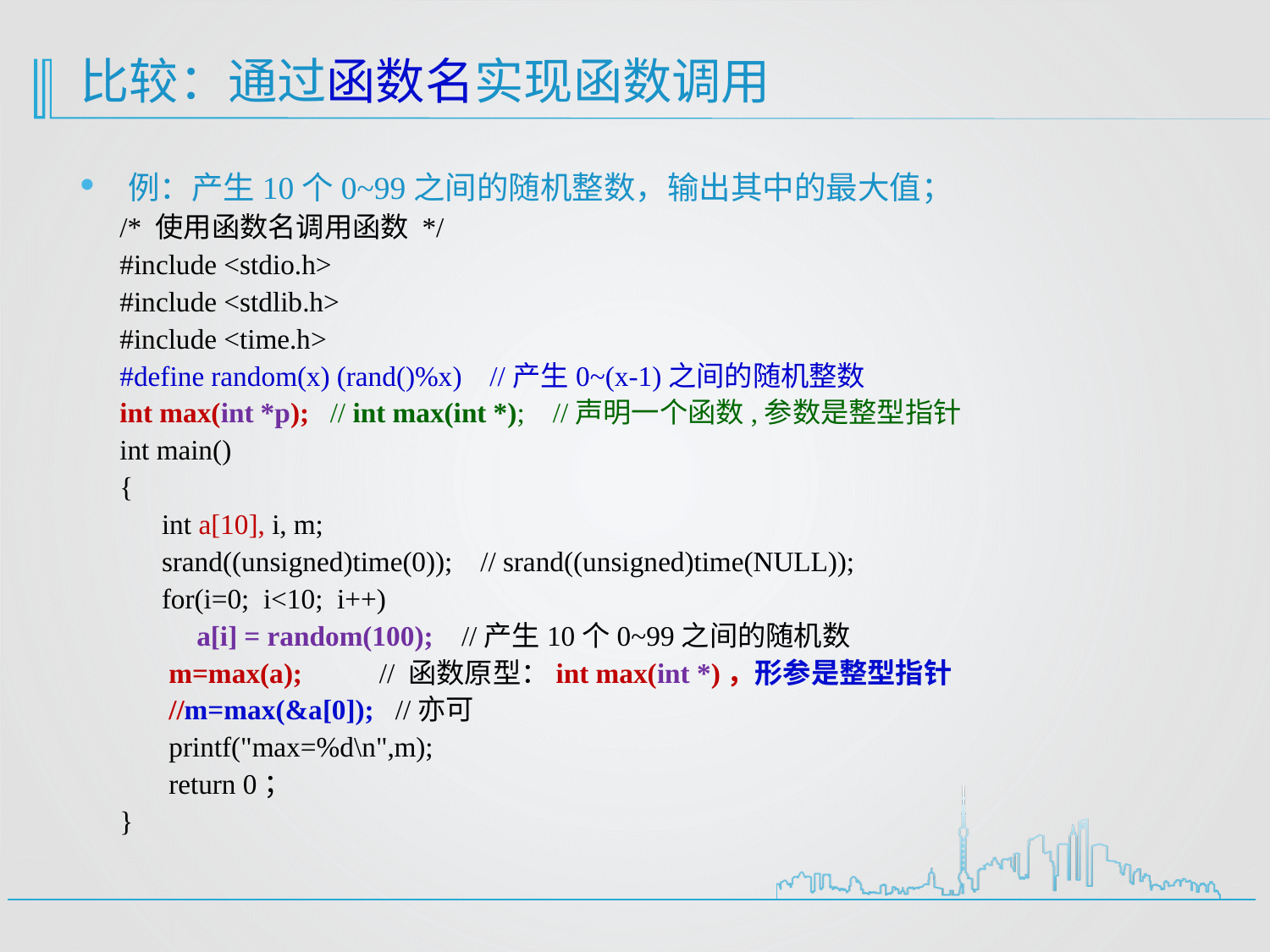

# 比较：通过函数名实现函数调用
例：产生10个0~99之间的随机整数，输出其中的最大值；
/* 使用函数名调用函数 */
#include <stdio.h>
#include <stdlib.h>
#include <time.h>
#define random(x) (rand()%x)    //产生0~(x-1)之间的随机整数
int max(int *p);   // int max(int *);    //声明一个函数,参数是整型指针
int main()
{
      int a[10], i, m;
      srand((unsigned)time(0));    // srand((unsigned)time(NULL));
      for(i=0;  i<10;  i++)
           a[i] = random(100);    //产生10个0~99之间的随机数
       m=max(a);           // 函数原型：int max(int *)，形参是整型指针
       //m=max(&a[0]);   //亦可
       printf("max=%d\n",m);
       return 0；
}